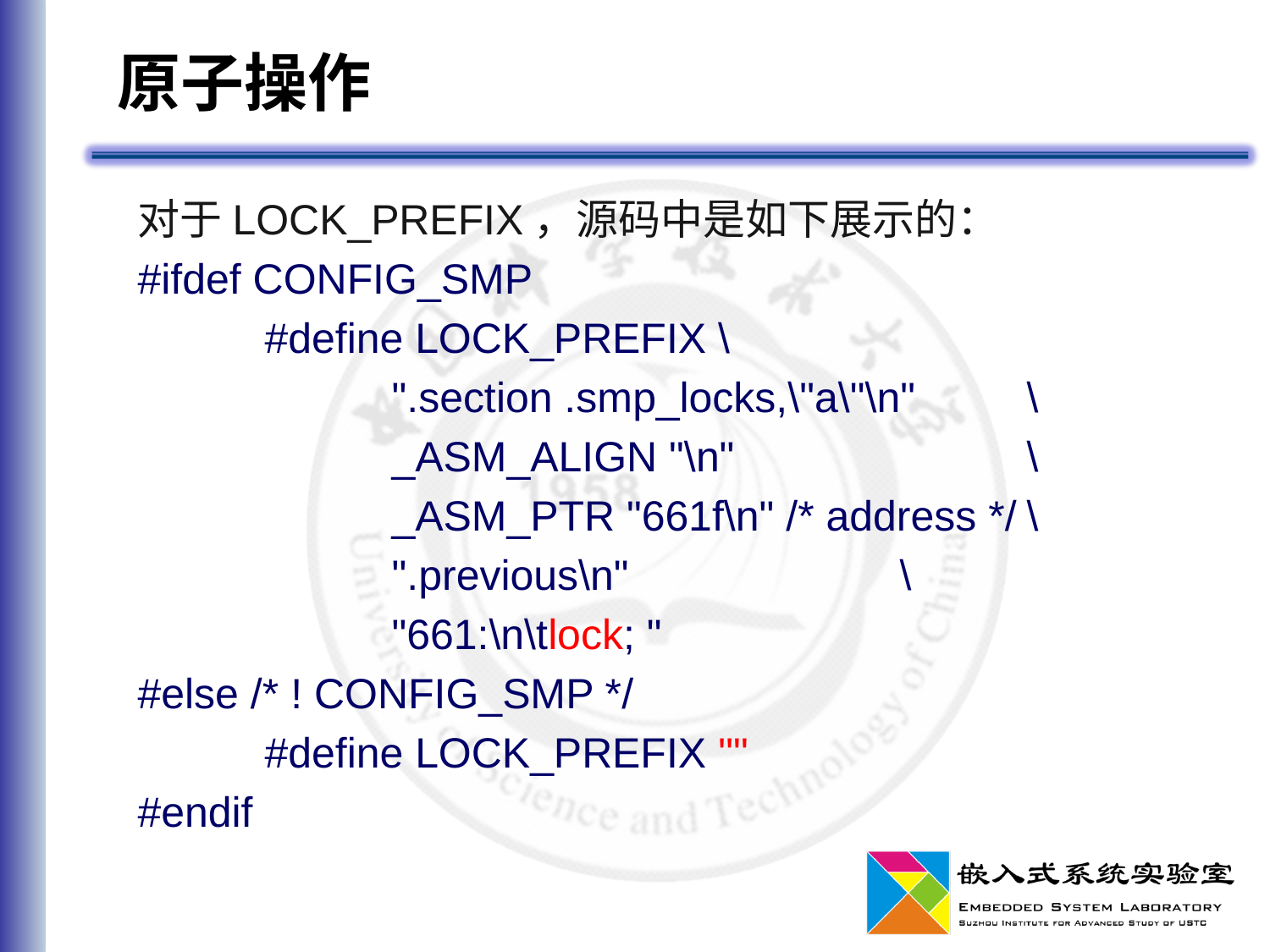

# 原子操作
对于LOCK_PREFIX，源码中是如下展示的：
#ifdef CONFIG_SMP
	#define LOCK_PREFIX \
		".section .smp_locks,\"a\"\n"	\
		_ASM_ALIGN "\n"			\
		_ASM_PTR "661f\n" /* address */	\
		".previous\n"			\
		"661:\n\tlock; "
#else /* ! CONFIG_SMP */
	#define LOCK_PREFIX ""
#endif